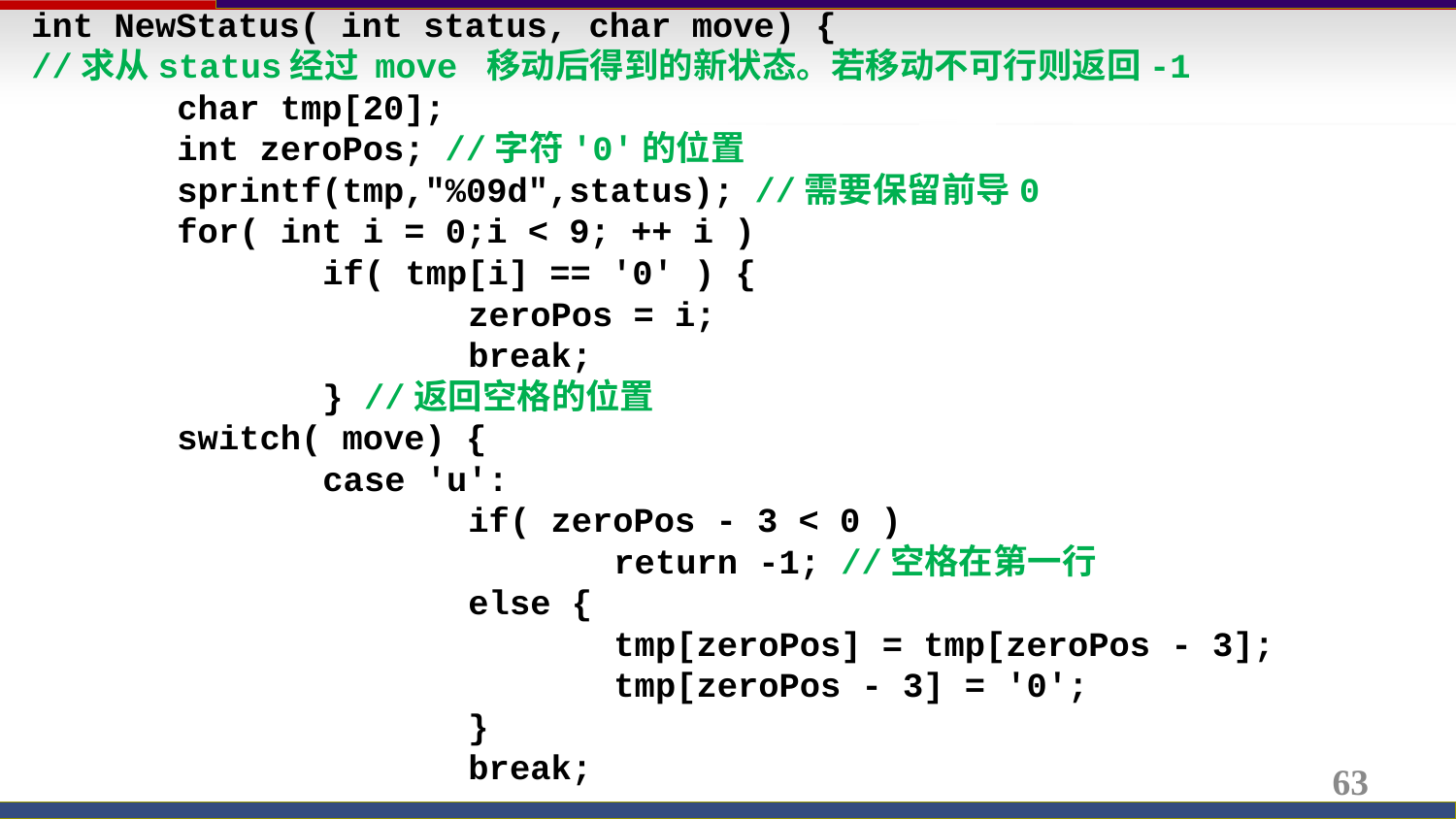

int NewStatus( int status, char move) {
//求从status经过 move 移动后得到的新状态。若移动不可行则返回-1
	char tmp[20];
	int zeroPos; //字符'0'的位置
	sprintf(tmp,"%09d",status); //需要保留前导0
	for( int i = 0;i < 9; ++ i )
		if( tmp[i] == '0' ) {
			zeroPos = i;
			break;
		} //返回空格的位置
	switch( move) {
		case 'u':
			if( zeroPos - 3 < 0 )
				return -1; //空格在第一行
			else {
				tmp[zeroPos] = tmp[zeroPos - 3];
				tmp[zeroPos - 3] = '0';
			}
			break;